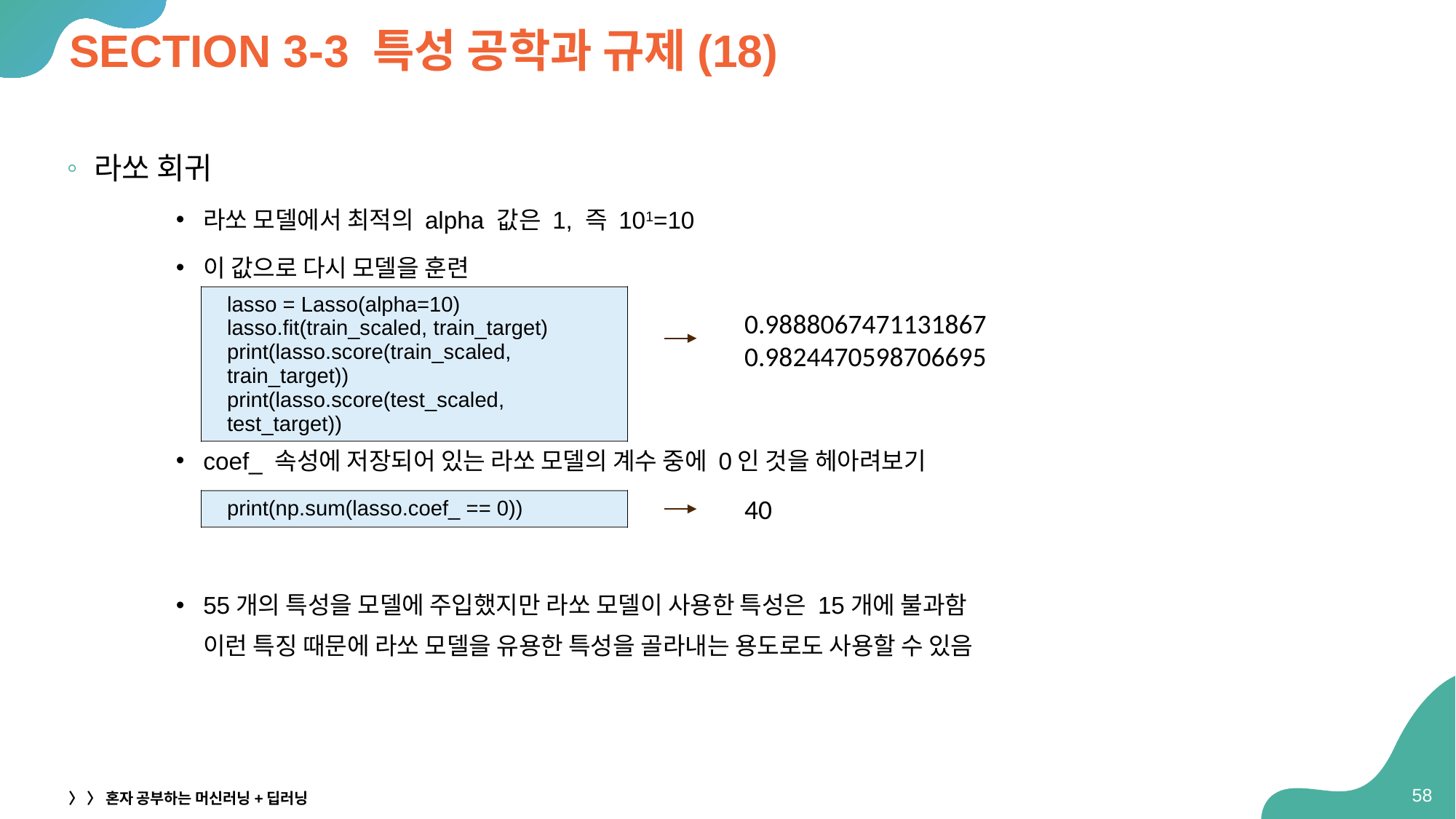

# SECTION 3-3 특성 공학과 규제(18)
라쏘 회귀
라쏘 모델에서 최적의 alpha 값은 1, 즉 101=10
이 값으로 다시 모델을 훈련

coef_ 속성에 저장되어 있는 라쏘 모델의 계수 중에 0인 것을 헤아려보기

55개의 특성을 모델에 주입했지만 라쏘 모델이 사용한 특성은 15개에 불과함
이런 특징 때문에 라쏘 모델을 유용한 특성을 골라내는 용도로도 사용할 수 있음
| lasso = Lasso(alpha=10) lasso.fit(train\_scaled, train\_target) print(lasso.score(train\_scaled, train\_target)) print(lasso.score(test\_scaled, test\_target)) |
| --- |
0.9888067471131867
0.9824470598706695
40
| print(np.sum(lasso.coef\_ == 0)) |
| --- |
58
〉 〉 혼자 공부하는 머신러닝+딥러닝